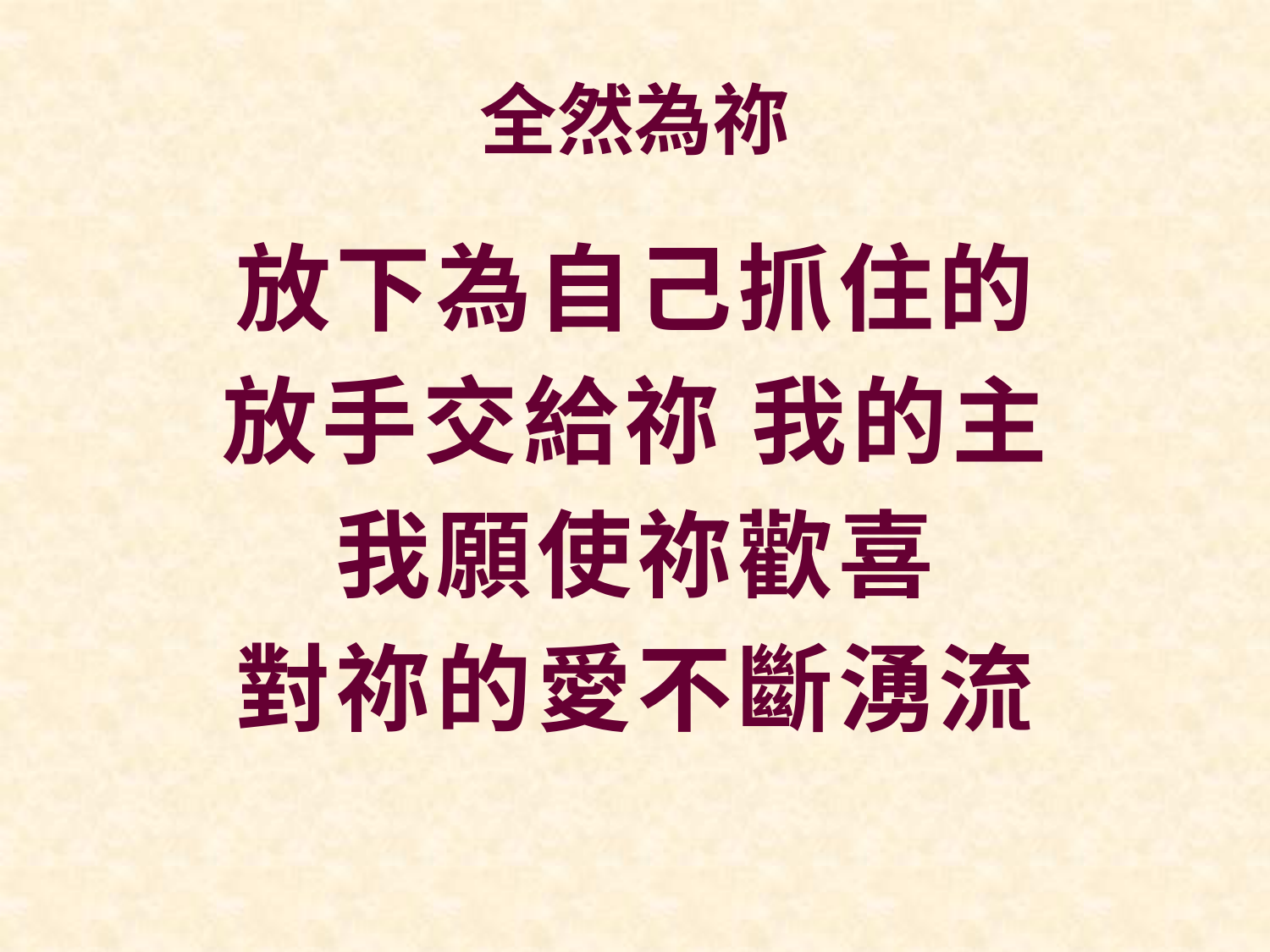

# 全然為祢
放下為自己抓住的
放手交給祢 我的主
我願使祢歡喜
對祢的愛不斷湧流